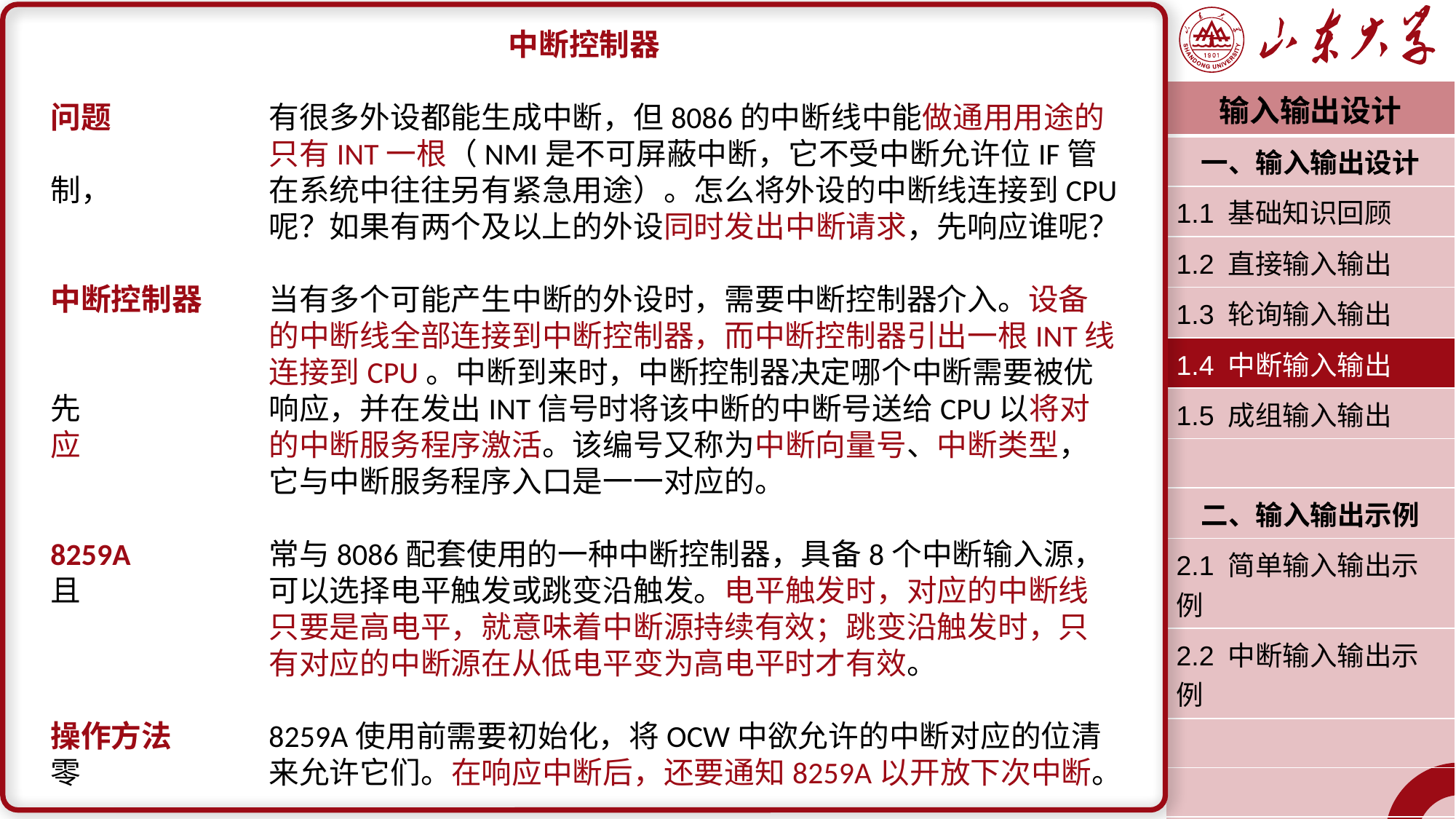

中断控制器

问题		有很多外设都能生成中断，但8086的中断线中能做通用用途的		只有INT一根（NMI是不可屏蔽中断，它不受中断允许位IF管制，		在系统中往往另有紧急用途）。怎么将外设的中断线连接到CPU		呢？如果有两个及以上的外设同时发出中断请求，先响应谁呢？

中断控制器	当有多个可能产生中断的外设时，需要中断控制器介入。设备		的中断线全部连接到中断控制器，而中断控制器引出一根INT线		连接到CPU。中断到来时，中断控制器决定哪个中断需要被优先		响应，并在发出INT信号时将该中断的中断号送给CPU以将对应		的中断服务程序激活。该编号又称为中断向量号、中断类型，		它与中断服务程序入口是一一对应的。

8259A		常与8086配套使用的一种中断控制器，具备8个中断输入源，且		可以选择电平触发或跳变沿触发。电平触发时，对应的中断线		只要是高电平，就意味着中断源持续有效；跳变沿触发时，只		有对应的中断源在从低电平变为高电平时才有效。

操作方法	8259A使用前需要初始化，将OCW中欲允许的中断对应的位清零		来允许它们。在响应中断后，还要通知8259A以开放下次中断。
| 输入输出设计 |
| --- |
| 一、输入输出设计 |
| 1.1 基础知识回顾 |
| 1.2 直接输入输出 |
| 1.3 轮询输入输出 |
| 1.4 中断输入输出 |
| 1.5 成组输入输出 |
|  |
| 二、输入输出示例 |
| 2.1 简单输入输出示例 |
| 2.2 中断输入输出示例 |
|  |
|  |
|  |
| 潘润宇 2022.10 |